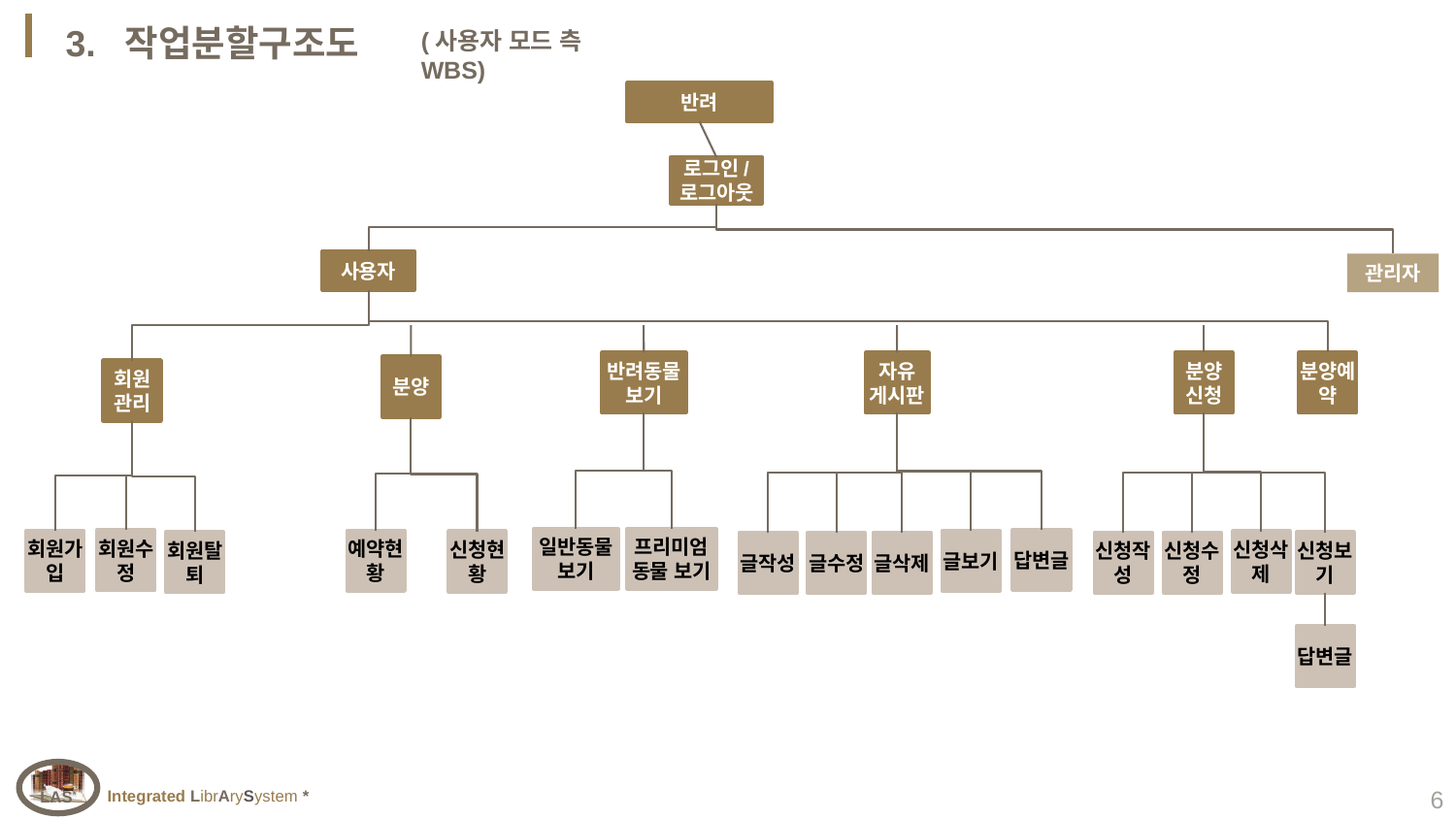

3.  작업분할구조도
(사용자 모드 측 WBS)
반려
로그인/
로그아웃
사용자
관리자
반려동물 보기
자유
게시판
분양 신청
분양예약
분양
회원
관리
일반동물 보기
프리미엄 동물 보기
답변글
회원수정
회원가입
예약현황
글보기
신청현황
신청삭제
회원탈퇴
신청보기
글삭제
신청작성
신청수정
글작성
글수정
답변글
6